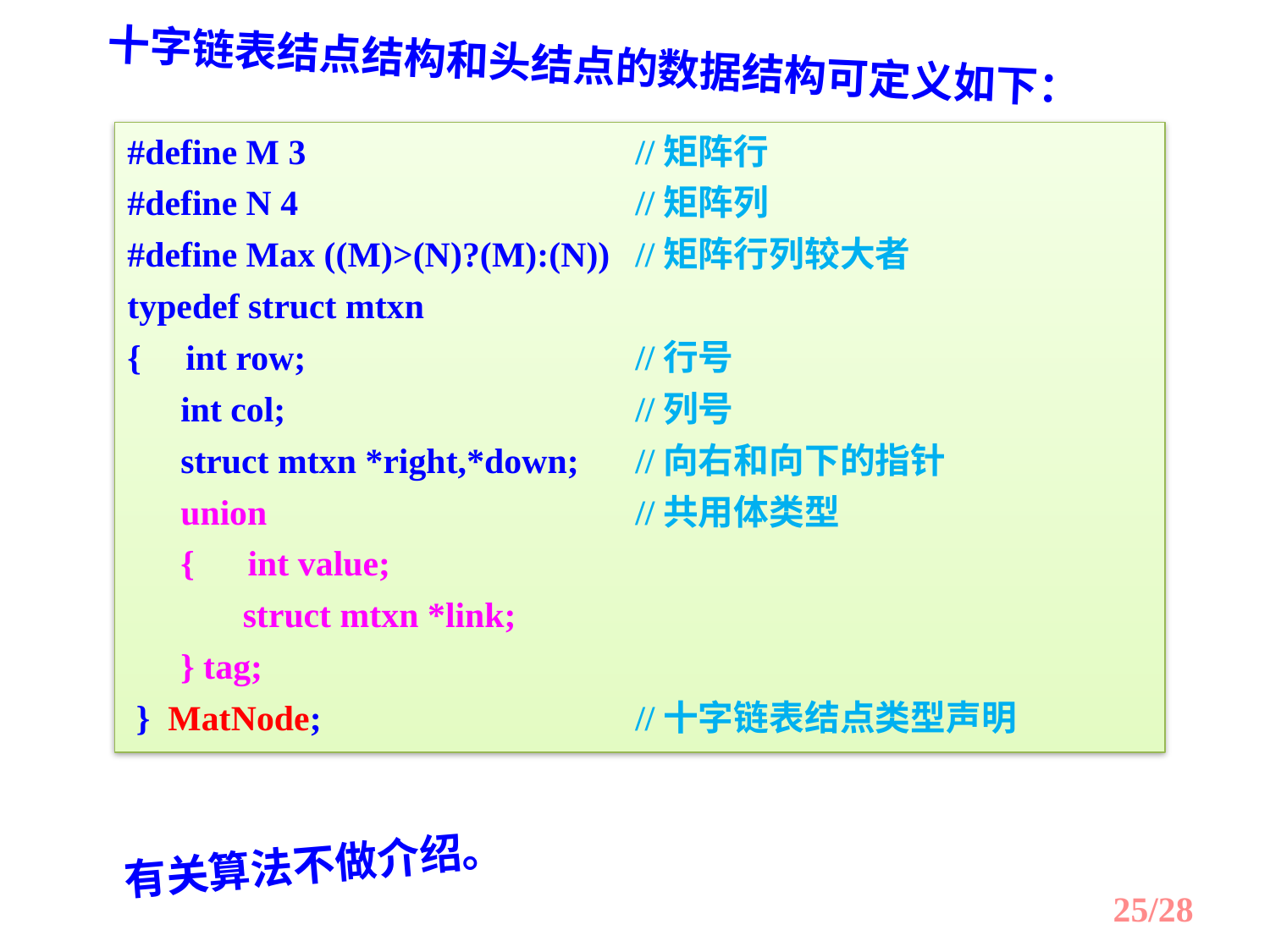

十字链表结点结构和头结点的数据结构可定义如下：
#define M 3                  		//矩阵行
#define N 4                  		//矩阵列
#define Max ((M)>(N)?(M):(N)) 	//矩阵行列较大者
typedef struct mtxn
{     int row;			//行号
      int col;			//列号
      struct mtxn *right,*down;	//向右和向下的指针
      union 			//共用体类型
      {      int value;
             struct mtxn *link;
      } tag;
 }  MatNode;			//十字链表结点类型声明
有关算法不做介绍。
25/28